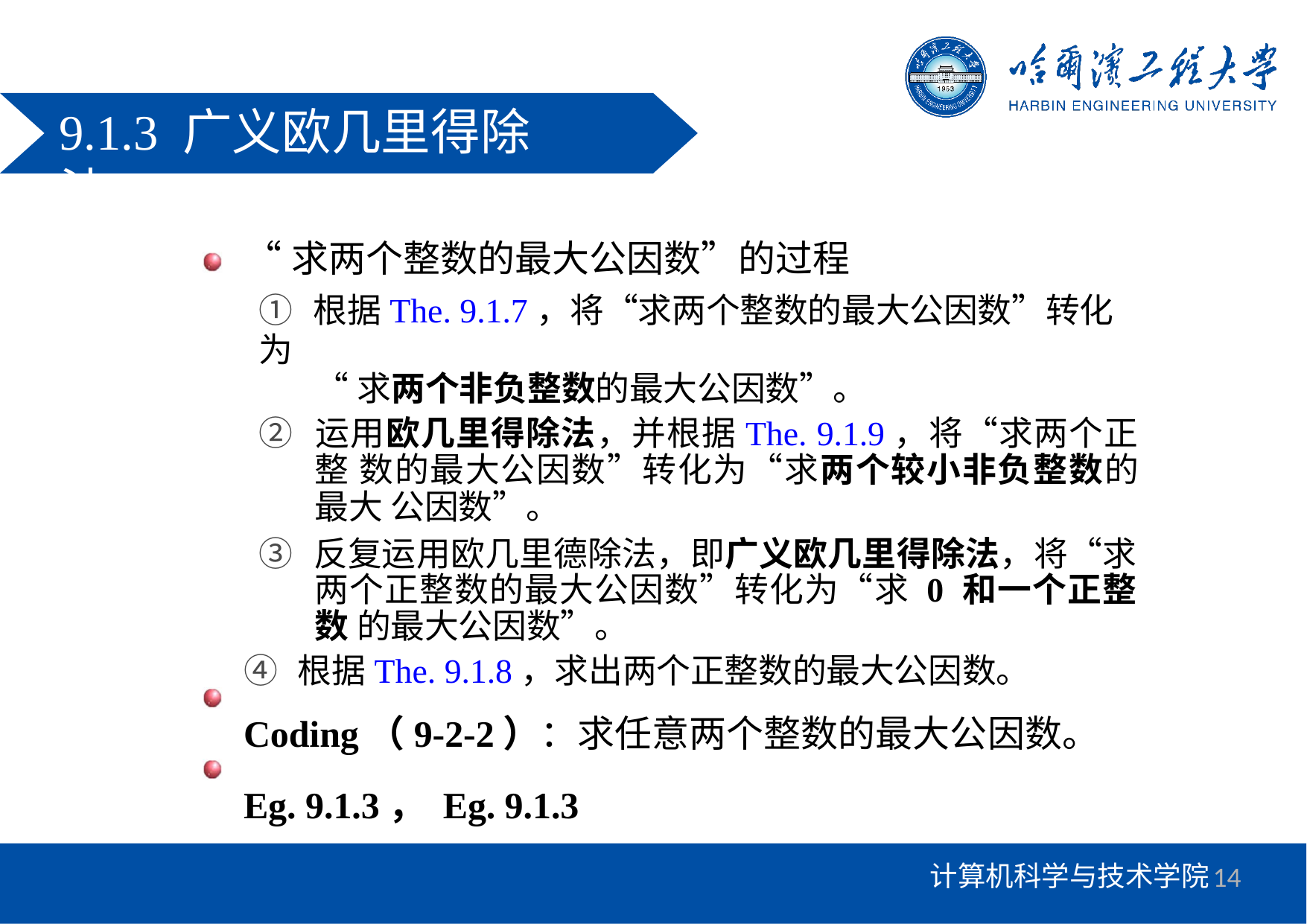

# 9.1.3 广义欧几里得除法
“求两个整数的最大公因数”的过程
① 根据The. 9.1.7，将“求两个整数的最大公因数”转化为
“求两个非负整数的最大公因数”。
② 运用欧几里得除法，并根据The. 9.1.9，将“求两个正整 数的最大公因数”转化为“求两个较小非负整数的最大 公因数”。
③ 反复运用欧几里德除法，即广义欧几里得除法，将“求 两个正整数的最大公因数”转化为“求 0 和一个正整数 的最大公因数”。
④ 根据The. 9.1.8，求出两个正整数的最大公因数。
Coding（9-2-2）：求任意两个整数的最大公因数。
Eg. 9.1.3， Eg. 9.1.3

14